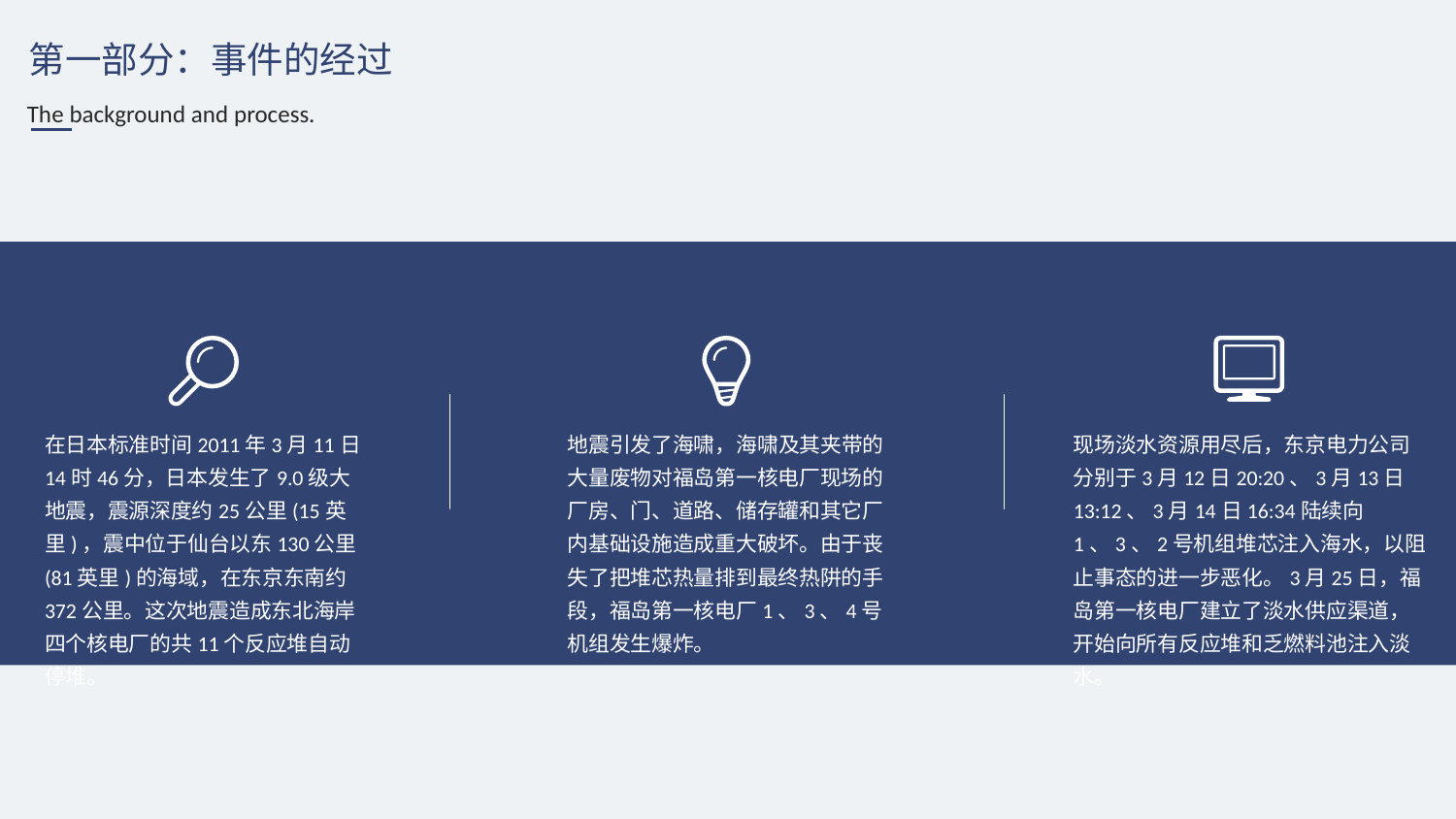

第一部分：事件的经过
The background and process.

在日本标准时间2011年3月11日14时46分，日本发生了9.0级大地震，震源深度约25公里(15英里)，震中位于仙台以东130公里(81英里)的海域，在东京东南约372公里。这次地震造成东北海岸四个核电厂的共11个反应堆自动停堆。
地震引发了海啸，海啸及其夹带的大量废物对福岛第一核电厂现场的厂房、门、道路、储存罐和其它厂内基础设施造成重大破坏。由于丧失了把堆芯热量排到最终热阱的手段，福岛第一核电厂1、3、4号机组发生爆炸。
现场淡水资源用尽后，东京电力公司分别于3月12日20:20、3月13日13:12、3月14日16:34陆续向1、3、2号机组堆芯注入海水，以阻止事态的进一步恶化。3月25日，福岛第一核电厂建立了淡水供应渠道，开始向所有反应堆和乏燃料池注入淡水。